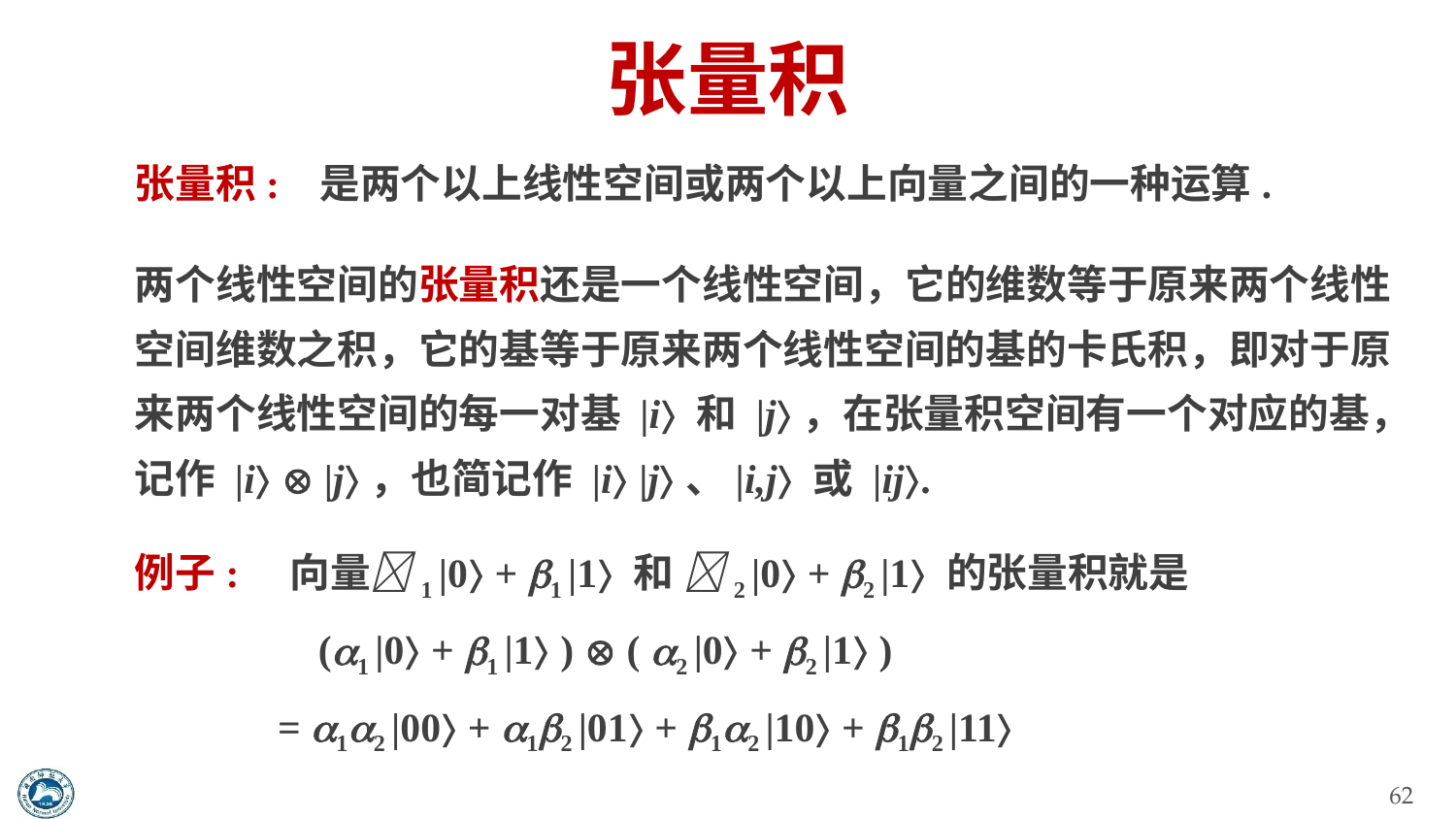

# 张量积
张量积:   是两个以上线性空间或两个以上向量之间的一种运算.
两个线性空间的张量积还是一个线性空间，它的维数等于原来两个线性空间维数之积，它的基等于原来两个线性空间的基的卡氏积，即对于原来两个线性空间的每一对基 |i〉 和 |j〉，在张量积空间有一个对应的基，记作 |i〉 ⊗ |j〉，也简记作 |i〉 |j〉、|i,j〉 或 |ij〉.
例子:    向量α1 |0〉 + β1 |1〉 和 α2 |0〉 + β2 |1〉 的张量积就是
                  (α1 |0〉 + β1 |1〉 ) ⊗ ( α2 |0〉 + β2 |1〉 )
              = α1α2 |00〉 + α1β2 |01〉 + β1α2 |10〉 + β1β2 |11〉
62